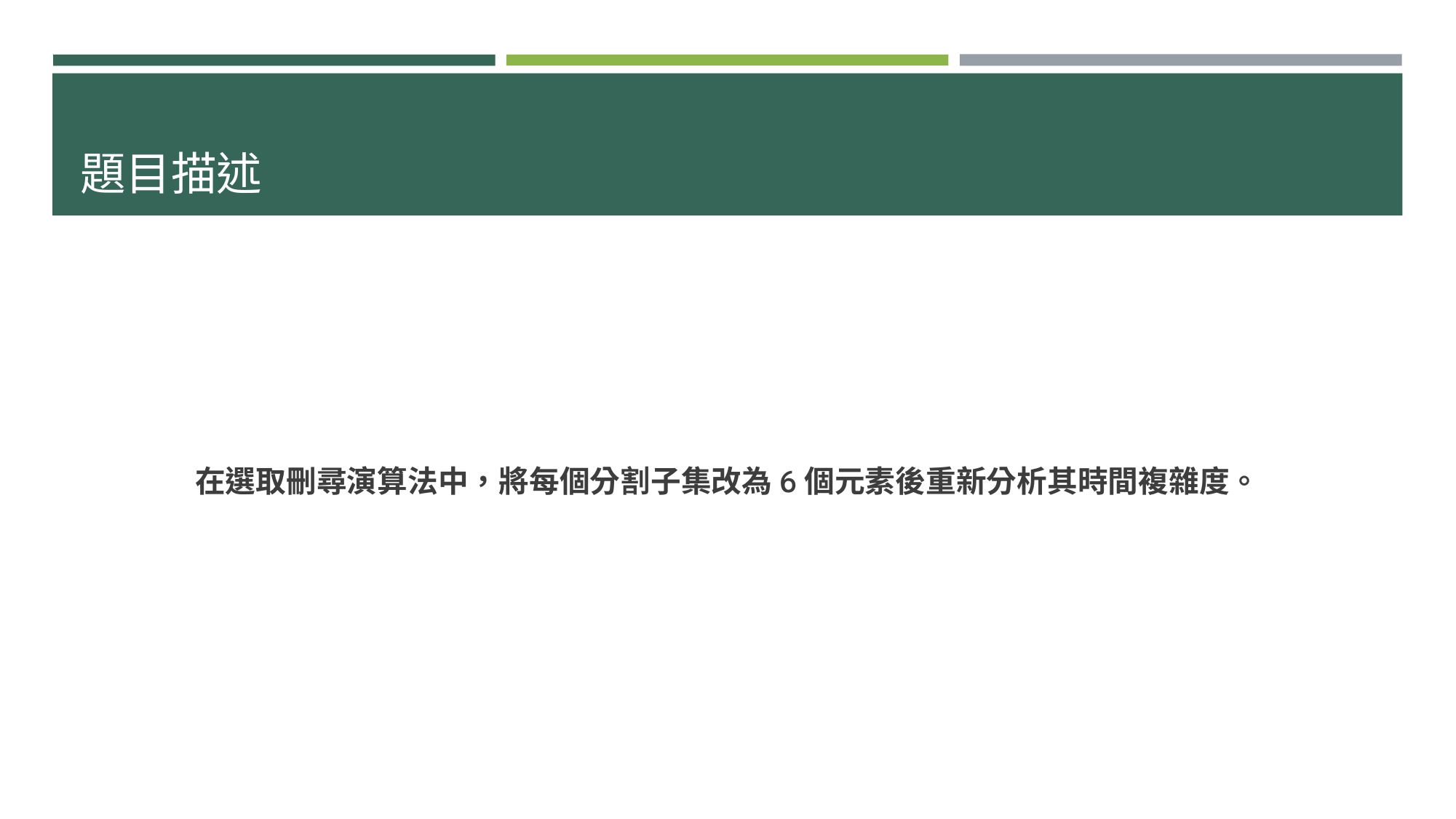

# 題目描述
在選取刪尋演算法中，將每個分割子集改為6個元素後重新分析其時間複雜度。